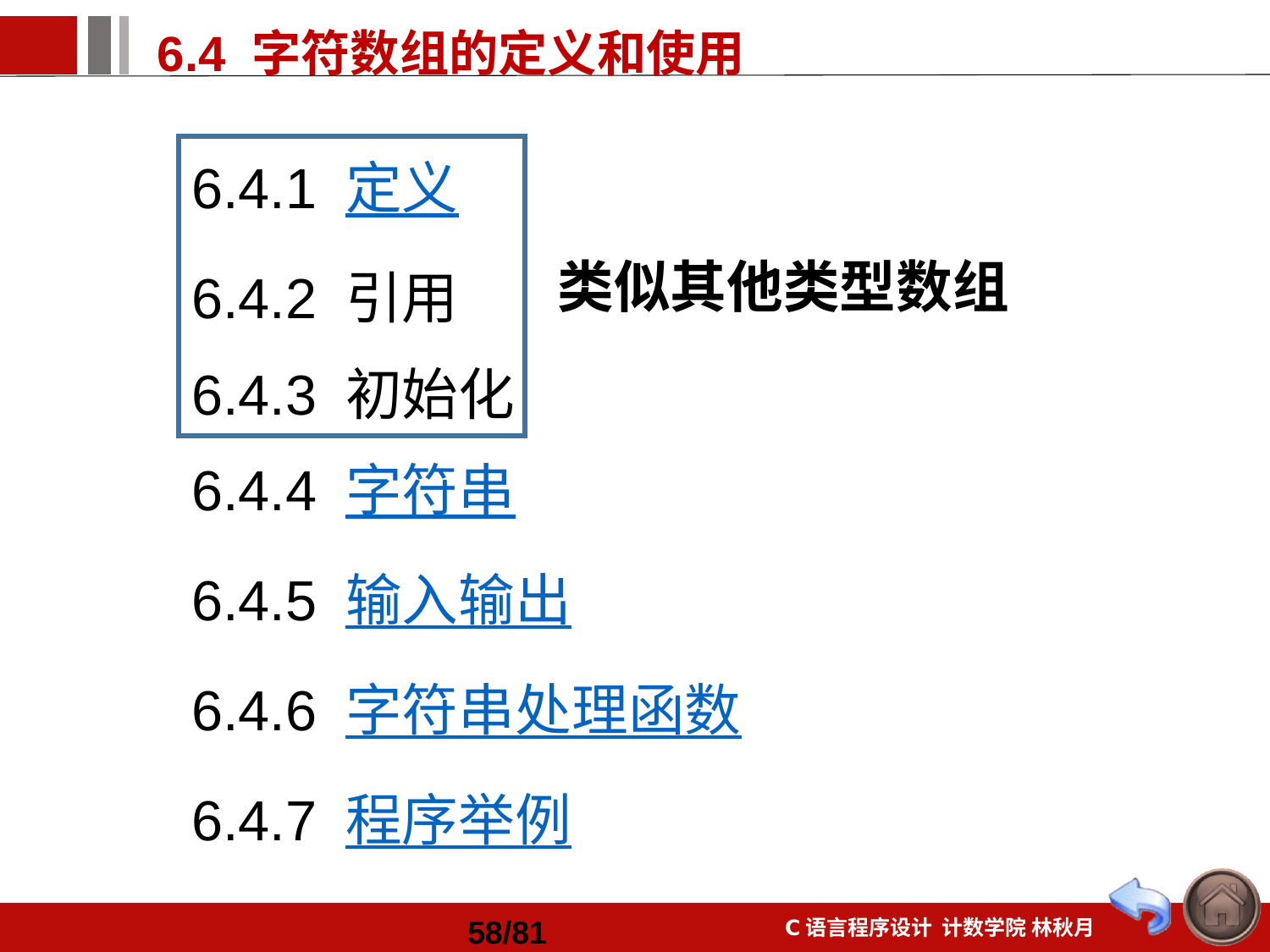

类似其他类型数组
6.4.1 定义
6.4.2 引用
6.4.3 初始化
6.4.4 字符串
6.4.5 输入输出
6.4.6 字符串处理函数
6.4.7 程序举例